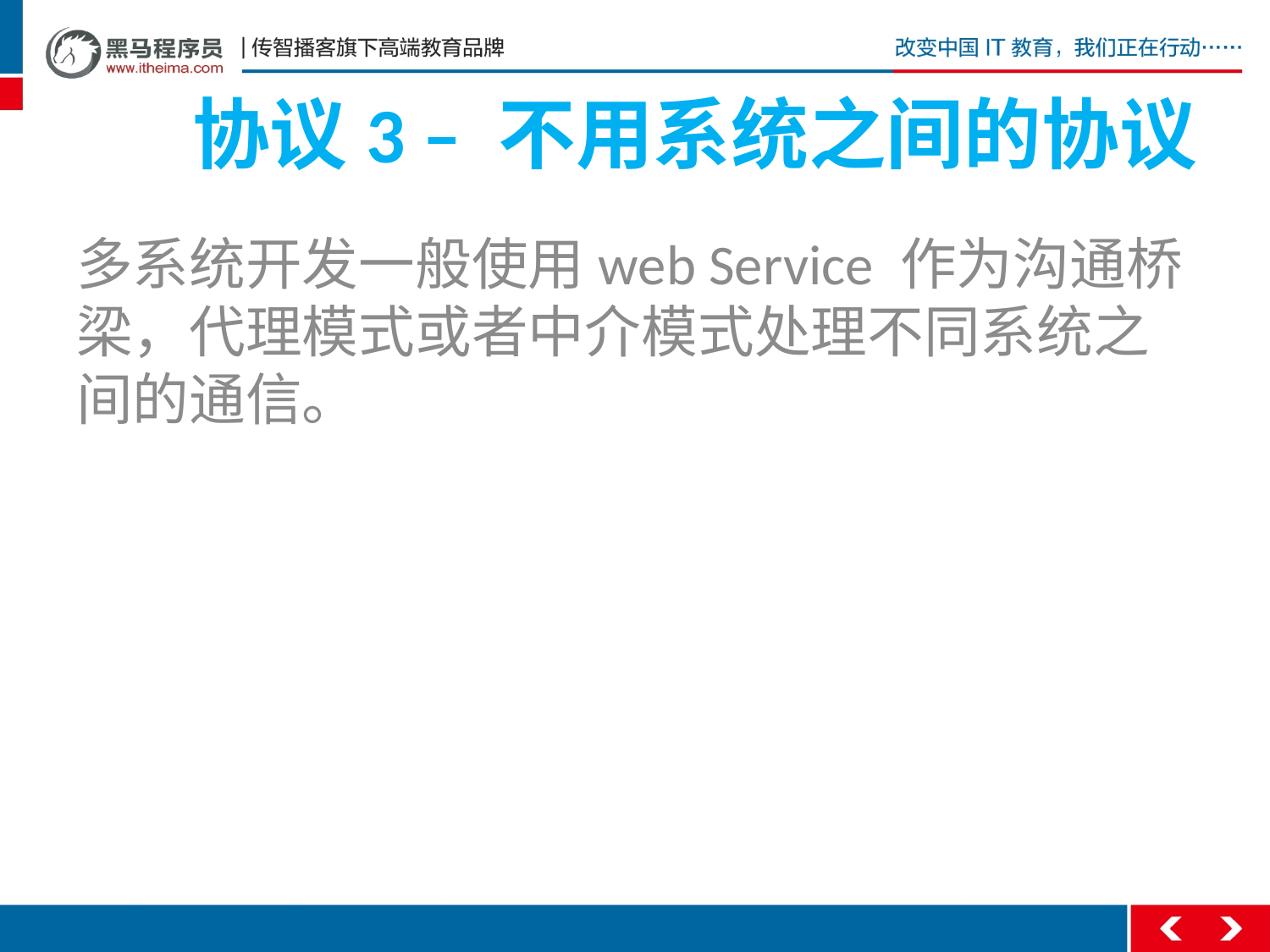

# 协议3 – 不用系统之间的协议
多系统开发一般使用web Service 作为沟通桥梁，代理模式或者中介模式处理不同系统之间的通信。